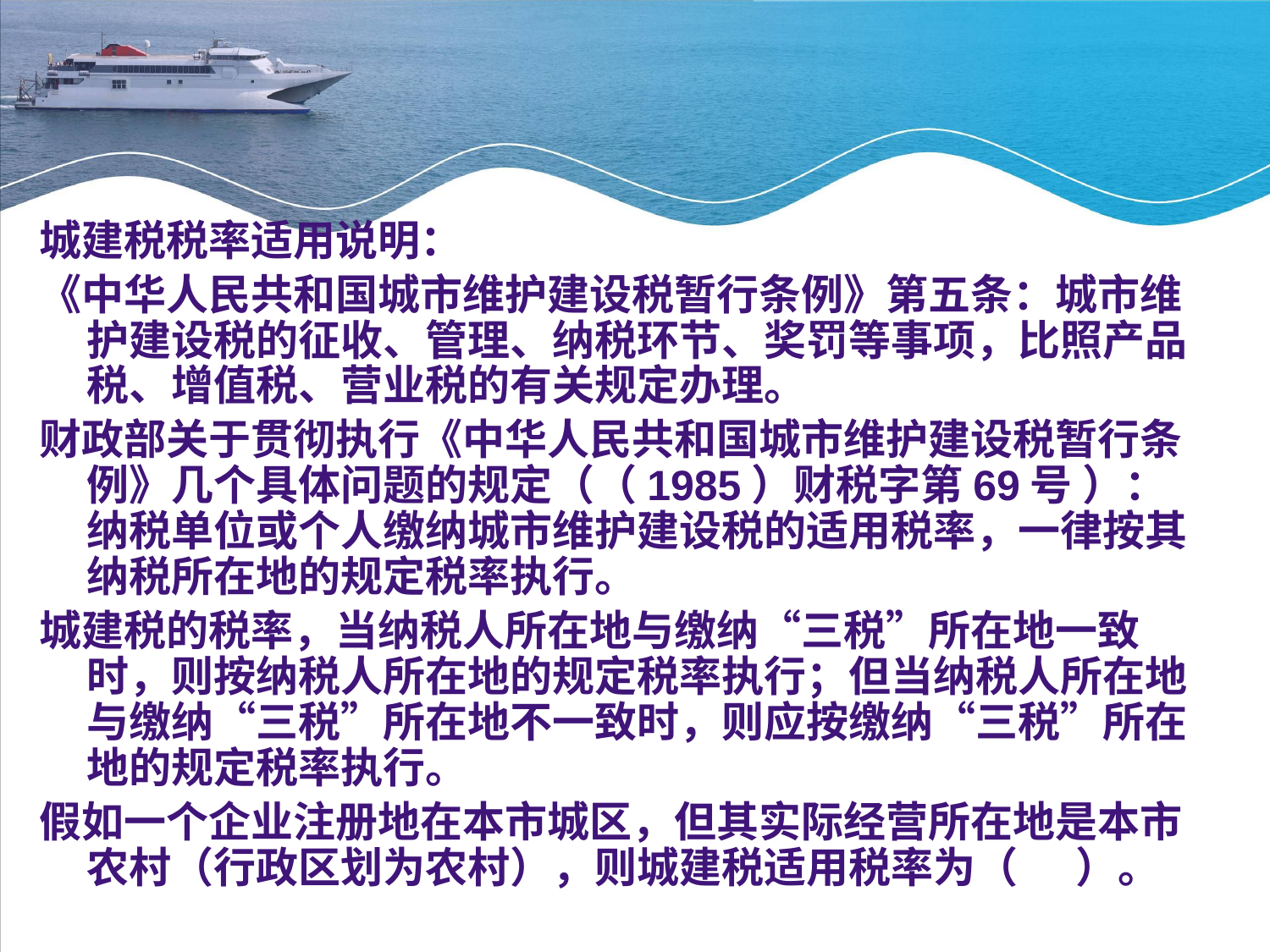

城建税税率适用说明：
《中华人民共和国城市维护建设税暂行条例》第五条：城市维护建设税的征收、管理、纳税环节、奖罚等事项，比照产品税、增值税、营业税的有关规定办理。
财政部关于贯彻执行《中华人民共和国城市维护建设税暂行条例》几个具体问题的规定（（1985）财税字第69号 ）：纳税单位或个人缴纳城市维护建设税的适用税率，一律按其纳税所在地的规定税率执行。
城建税的税率，当纳税人所在地与缴纳“三税”所在地一致时，则按纳税人所在地的规定税率执行；但当纳税人所在地与缴纳“三税”所在地不一致时，则应按缴纳“三税”所在地的规定税率执行。
假如一个企业注册地在本市城区，但其实际经营所在地是本市农村（行政区划为农村），则城建税适用税率为（      ）。